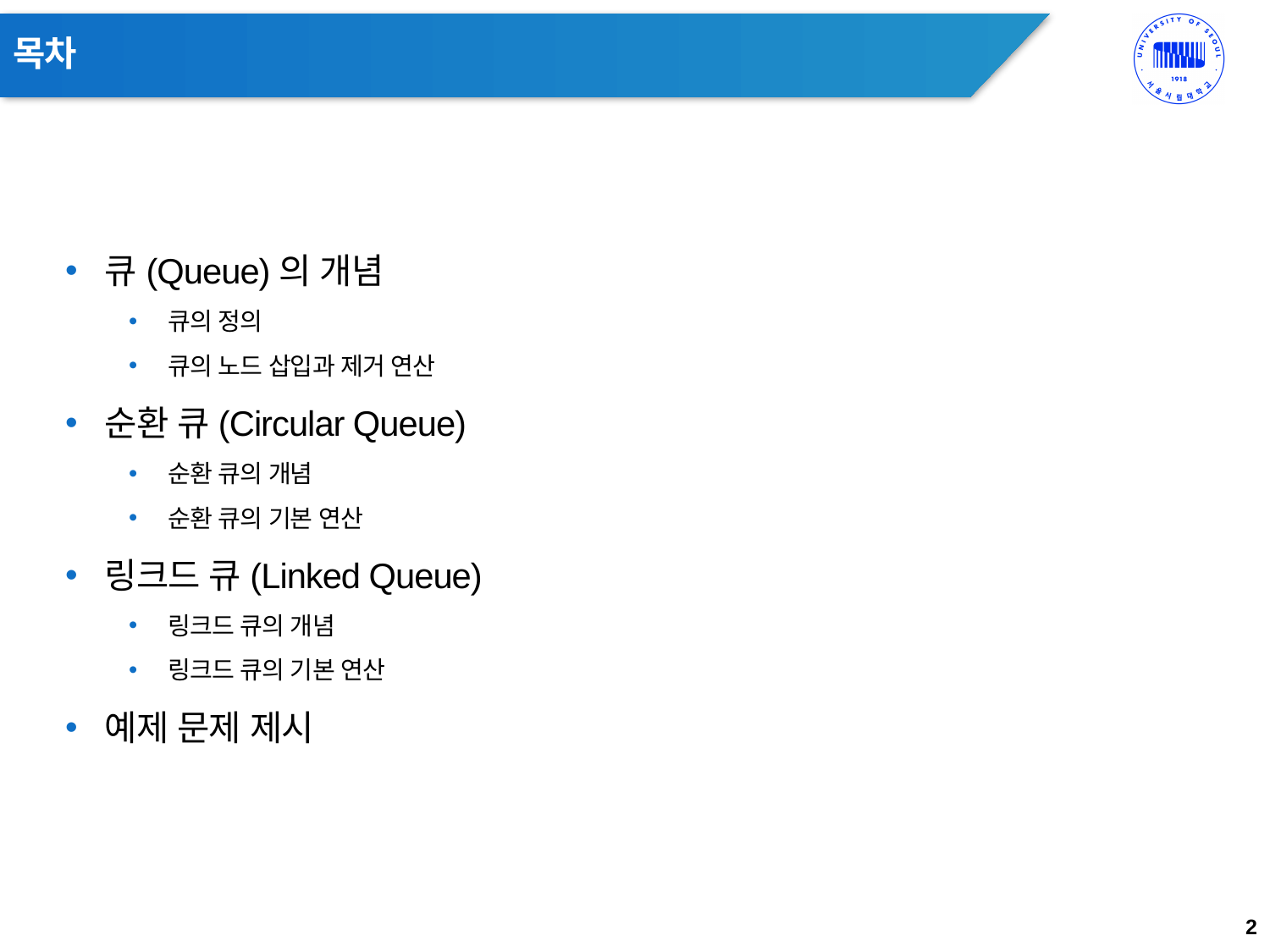

# 목차
큐(Queue)의 개념
큐의 정의
큐의 노드 삽입과 제거 연산
순환 큐(Circular Queue)
순환 큐의 개념
순환 큐의 기본 연산
링크드 큐(Linked Queue)
링크드 큐의 개념
링크드 큐의 기본 연산
예제 문제 제시
2